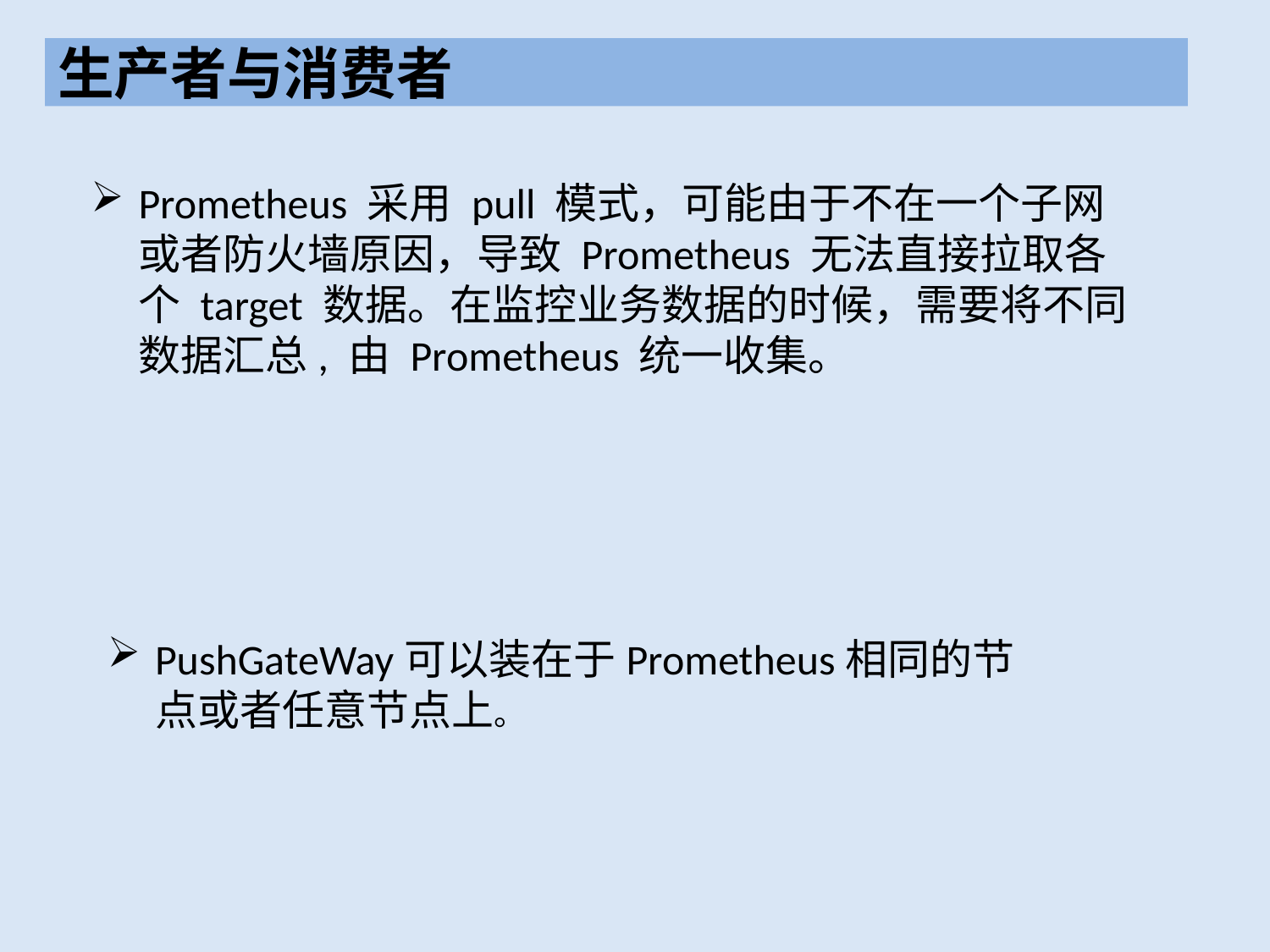

生产者与消费者
Prometheus 采用 pull 模式，可能由于不在一个子网或者防火墙原因，导致 Prometheus 无法直接拉取各个 target 数据。在监控业务数据的时候，需要将不同数据汇总, 由 Prometheus 统一收集。
PushGateWay可以装在于Prometheus相同的节点或者任意节点上。